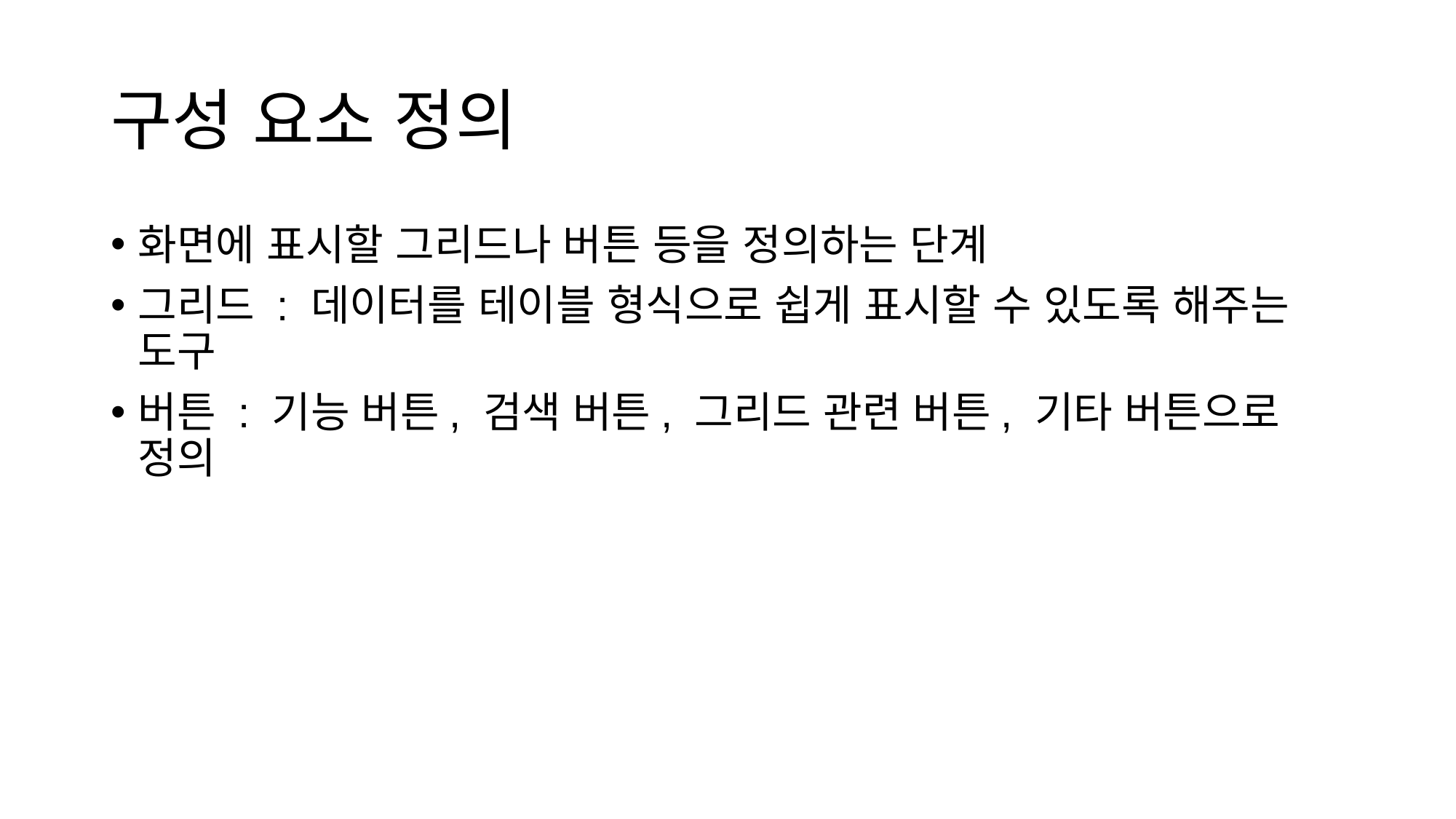

# 구성 요소 정의
화면에 표시할 그리드나 버튼 등을 정의하는 단계
그리드 : 데이터를 테이블 형식으로 쉽게 표시할 수 있도록 해주는 도구
버튼 : 기능 버튼, 검색 버튼, 그리드 관련 버튼, 기타 버튼으로 정의